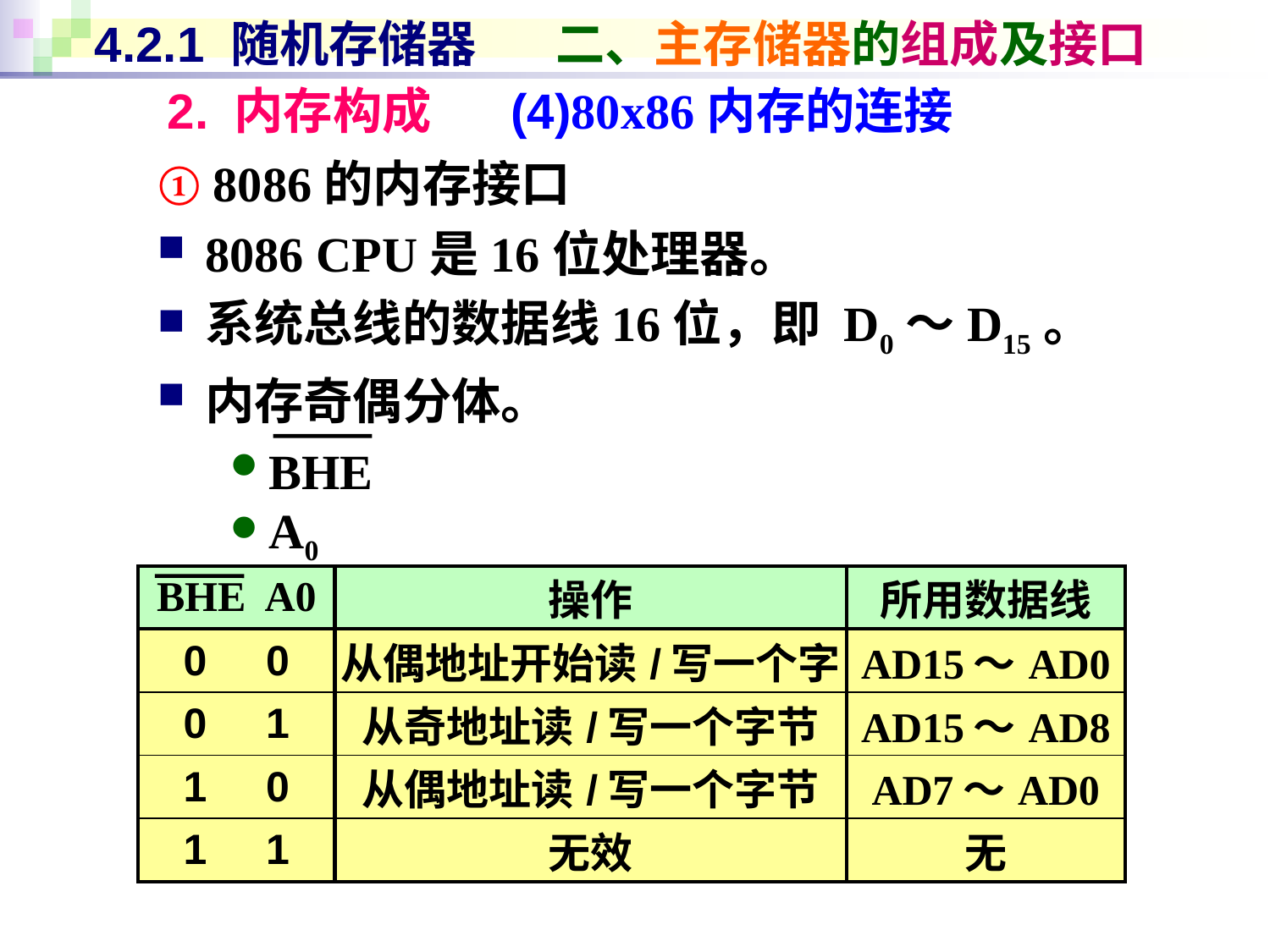

# 4.2.1 随机存储器       二、主存储器的组成及接口
2. 内存构成      (4)80x86内存的连接
① 8086的内存接口
8086 CPU是16位处理器。
系统总线的数据线16位，即 D0～D15。
内存奇偶分体。
BHE
A0

| BHE A0 | 操作 | 所用数据线 |
| --- | --- | --- |
| 0 0 | 从偶地址开始读/写一个字 | AD15～AD0 |
| 0 1 | 从奇地址读/写一个字节 | AD15～AD8 |
| 1 0 | 从偶地址读/写一个字节 | AD7～AD0 |
| 1 1 | 无效 | 无 |

37